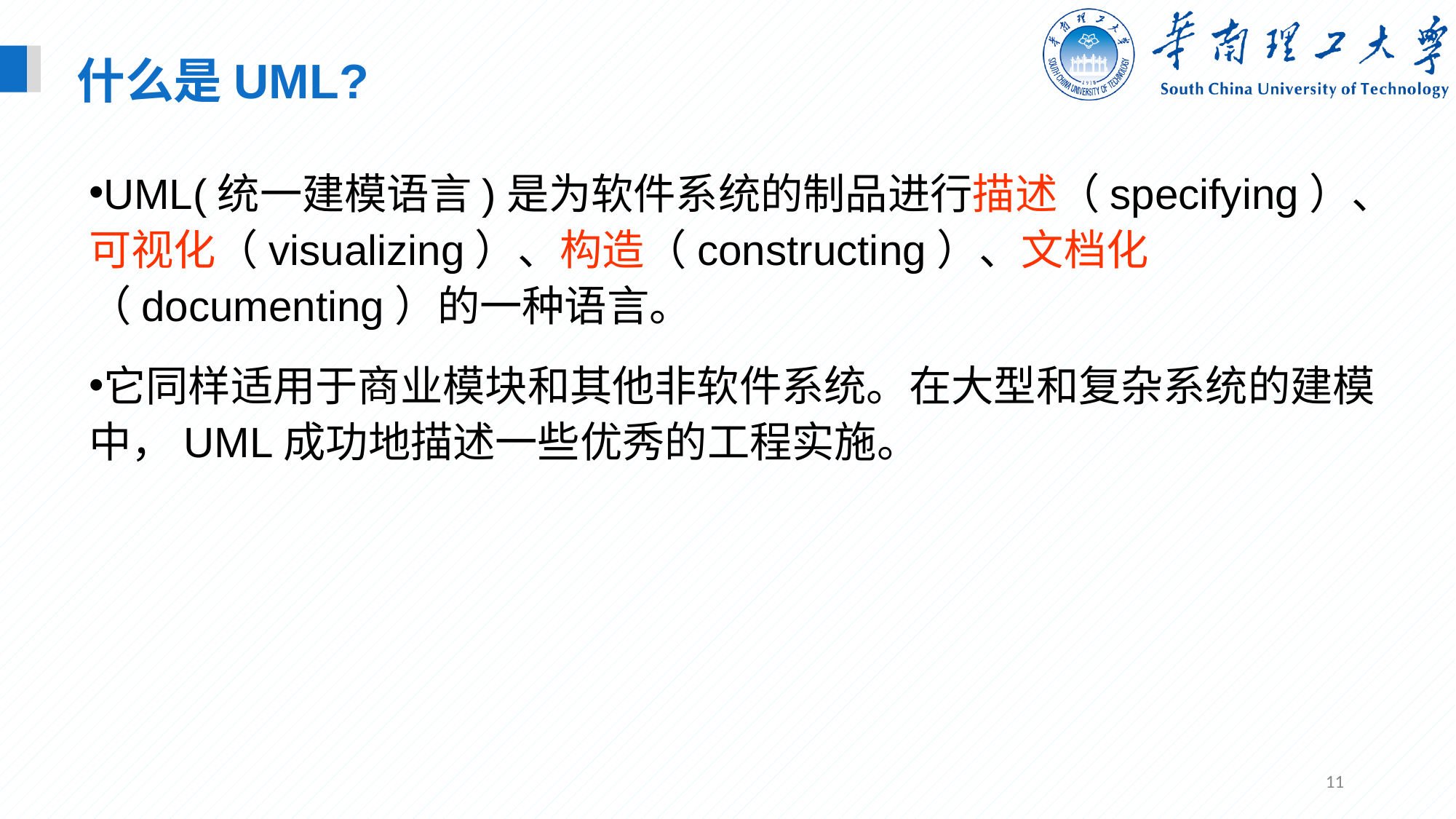

什么是UML?
UML(统一建模语言)是为软件系统的制品进行描述（specifying）、可视化（visualizing）、构造（constructing）、文档化（documenting）的一种语言。
它同样适用于商业模块和其他非软件系统。在大型和复杂系统的建模中，UML成功地描述一些优秀的工程实施。
11